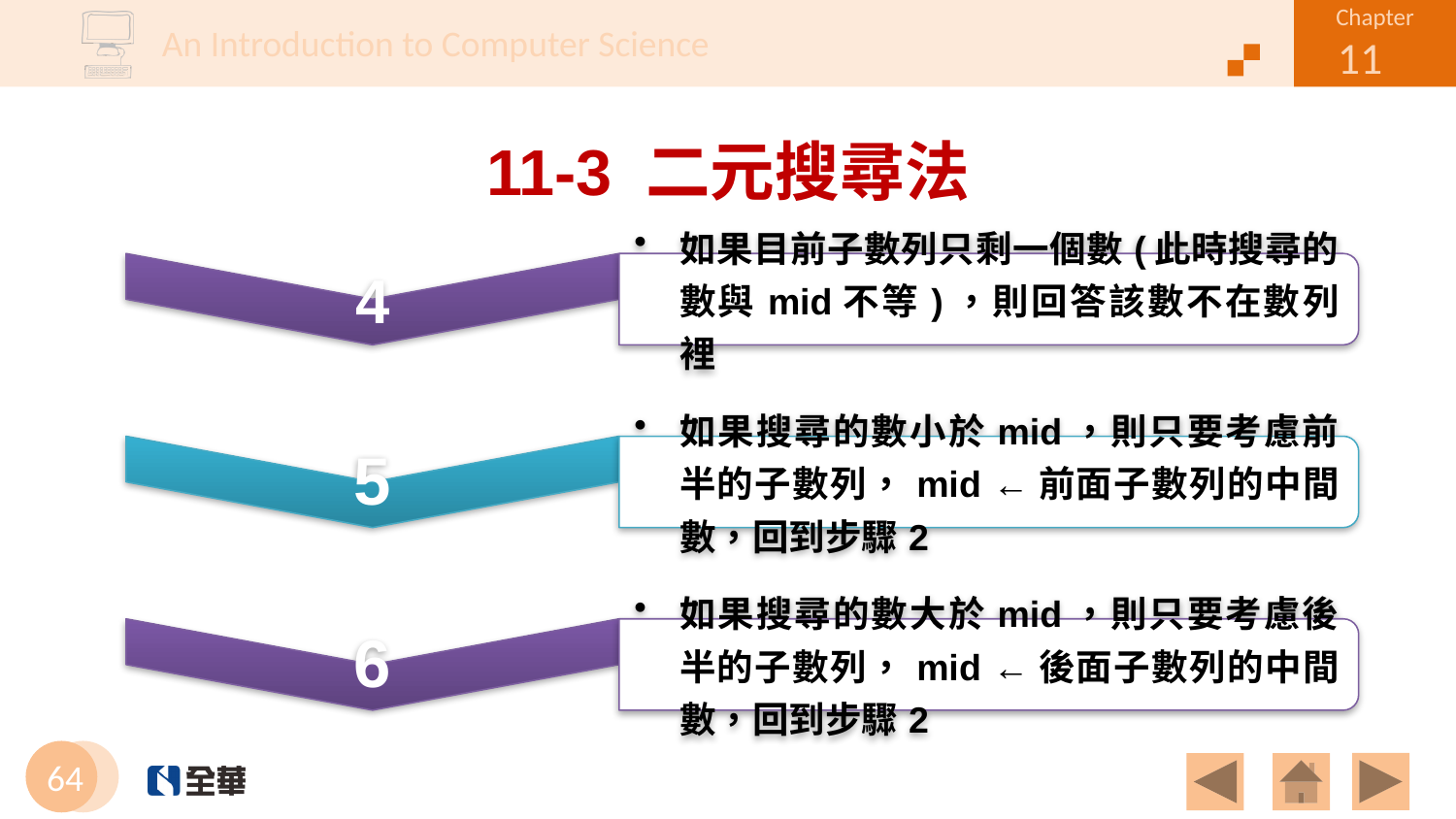

# 11-3 二元搜尋法
4
如果目前子數列只剩一個數(此時搜尋的數與mid不等)，則回答該數不在數列裡
5
如果搜尋的數小於mid，則只要考慮前半的子數列，mid ←前面子數列的中間數，回到步驟2
6
如果搜尋的數大於mid，則只要考慮後半的子數列，mid ←後面子數列的中間數，回到步驟2